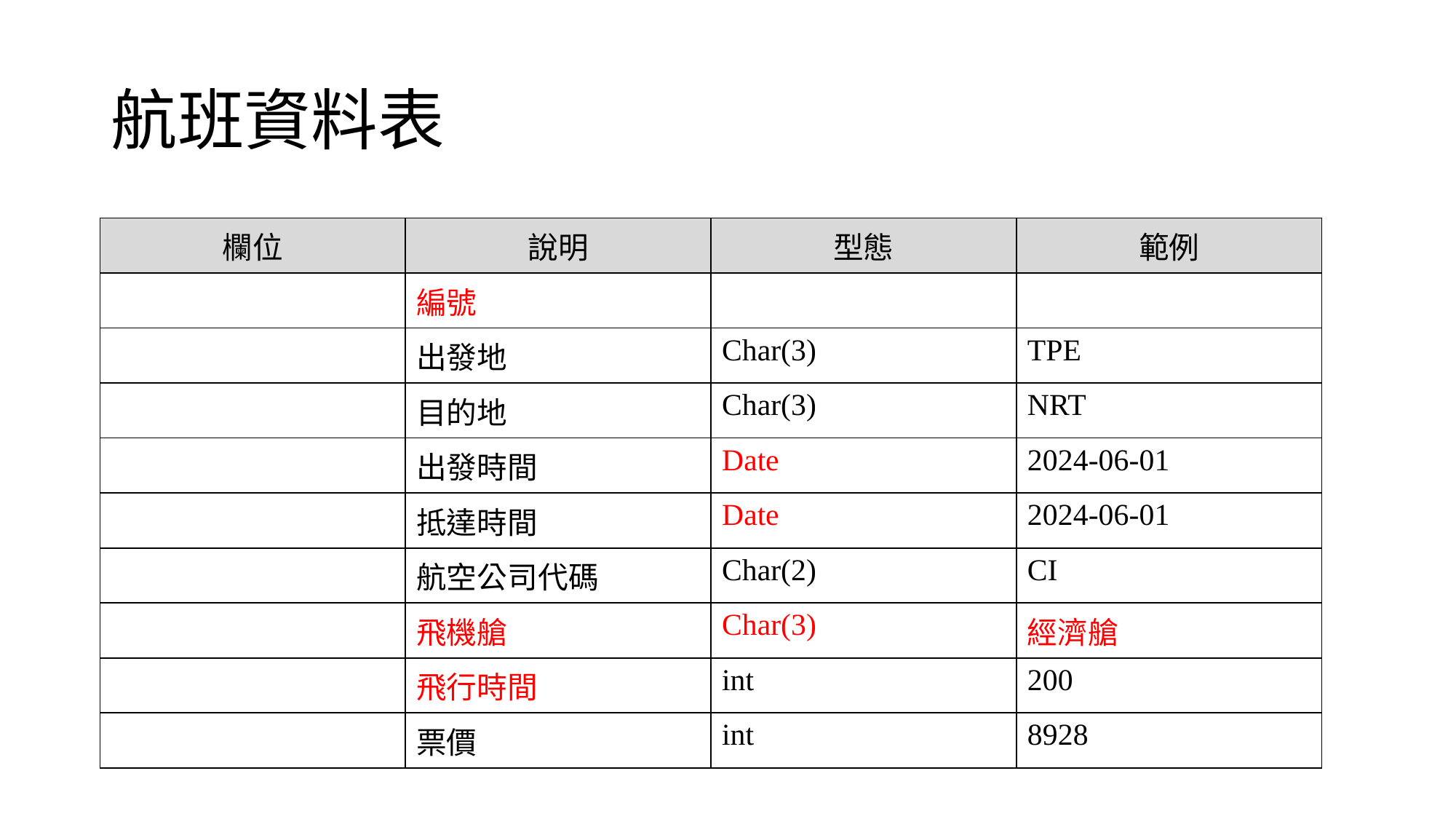

# 航班資料表
| 欄位 | 說明 | 型態 | 範例 |
| --- | --- | --- | --- |
|  | 編號 |  |  |
|  | 出發地 | Char(3) | TPE |
|  | 目的地 | Char(3) | NRT |
|  | 出發時間 | Date | 2024-06-01 |
|  | 抵達時間 | Date | 2024-06-01 |
|  | 航空公司代碼 | Char(2) | CI |
|  | 飛機艙 | Char(3) | 經濟艙 |
|  | 飛行時間 | int | 200 |
|  | 票價 | int | 8928 |